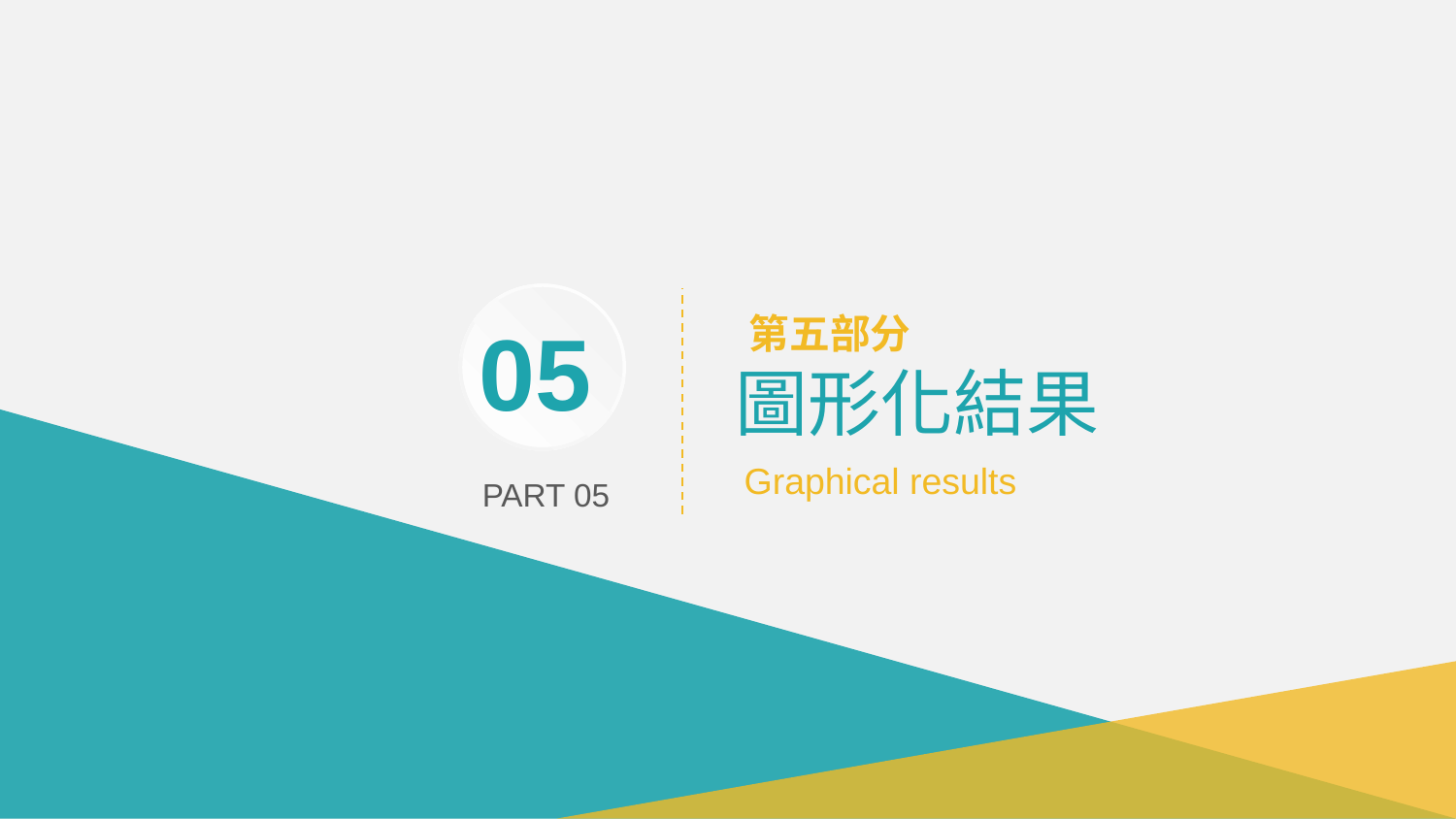

第五部分
圖形化結果
05

Graphical results
PART 05